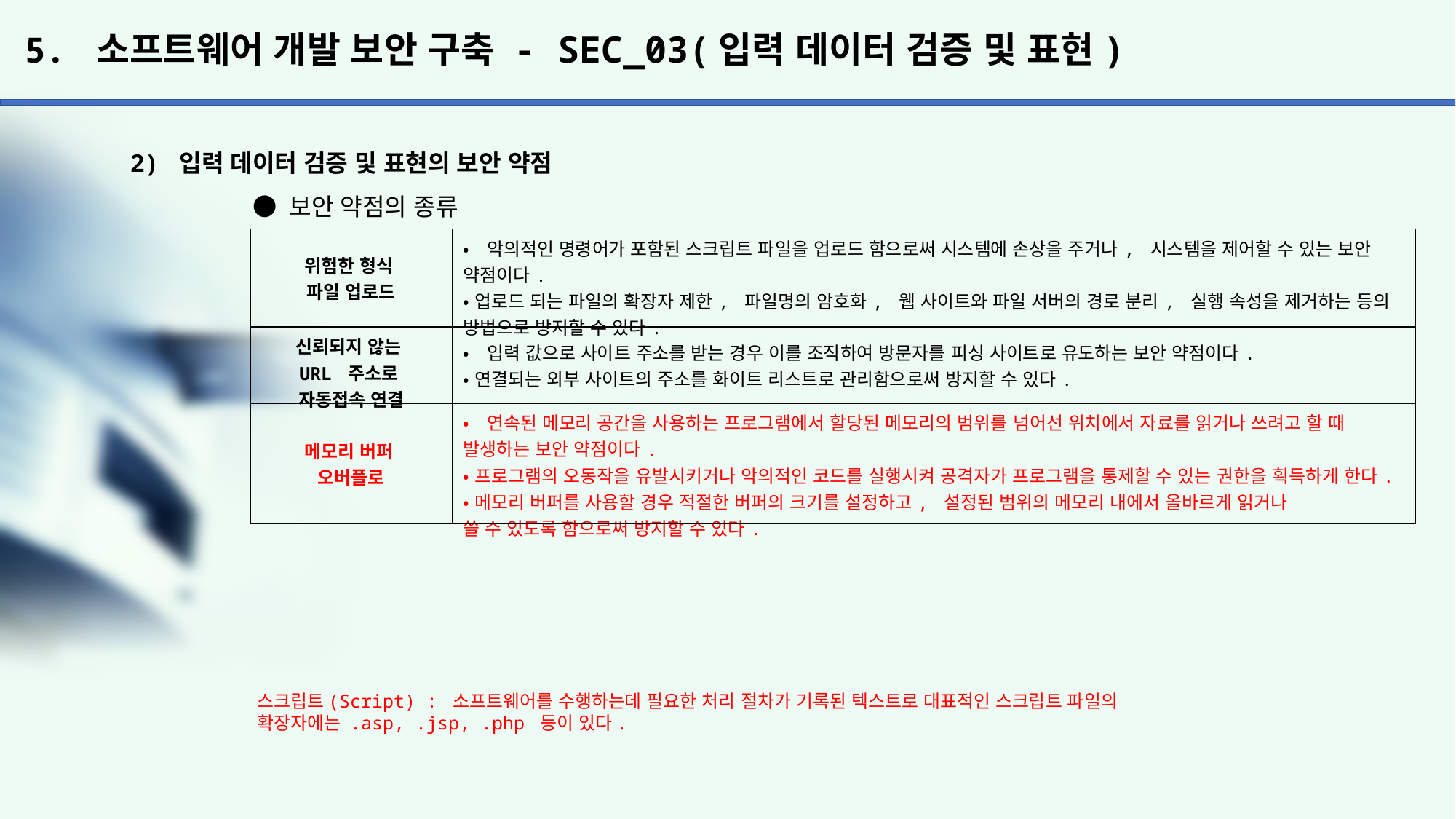

# 5. 소프트웨어 개발 보안 구축 - SEC_03(입력 데이터 검증 및 표현)
2) 입력 데이터 검증 및 표현의 보안 약점
	  ● 보안 약점의 종류
| 위험한 형식 파일 업로드 | •악의적인 명령어가 포함된 스크립트 파일을 업로드 함으로써 시스템에 손상을 주거나, 시스템을 제어할 수 있는 보안 약점이다. •업로드 되는 파일의 확장자 제한, 파일명의 암호화, 웹 사이트와 파일 서버의 경로 분리, 실행 속성을 제거하는 등의 방법으로 방지할 수 있다. |
| --- | --- |
| 신뢰되지 않는 URL 주소로 자동접속 연결 | •입력 값으로 사이트 주소를 받는 경우 이를 조직하여 방문자를 피싱 사이트로 유도하는 보안 약점이다. •연결되는 외부 사이트의 주소를 화이트 리스트로 관리함으로써 방지할 수 있다. |
| 메모리 버퍼 오버플로 | •연속된 메모리 공간을 사용하는 프로그램에서 할당된 메모리의 범위를 넘어선 위치에서 자료를 읽거나 쓰려고 할 때 발생하는 보안 약점이다. •프로그램의 오동작을 유발시키거나 악의적인 코드를 실행시켜 공격자가 프로그램을 통제할 수 있는 권한을 획득하게 한다. •메모리 버퍼를 사용할 경우 적절한 버퍼의 크기를 설정하고, 설정된 범위의 메모리 내에서 올바르게 읽거나 쓸 수 있도록 함으로써 방지할 수 있다. |
스크립트(Script) : 소프트웨어를 수행하는데 필요한 처리 절차가 기록된 텍스트로 대표적인 스크립트 파일의
확장자에는 .asp, .jsp, .php 등이 있다.